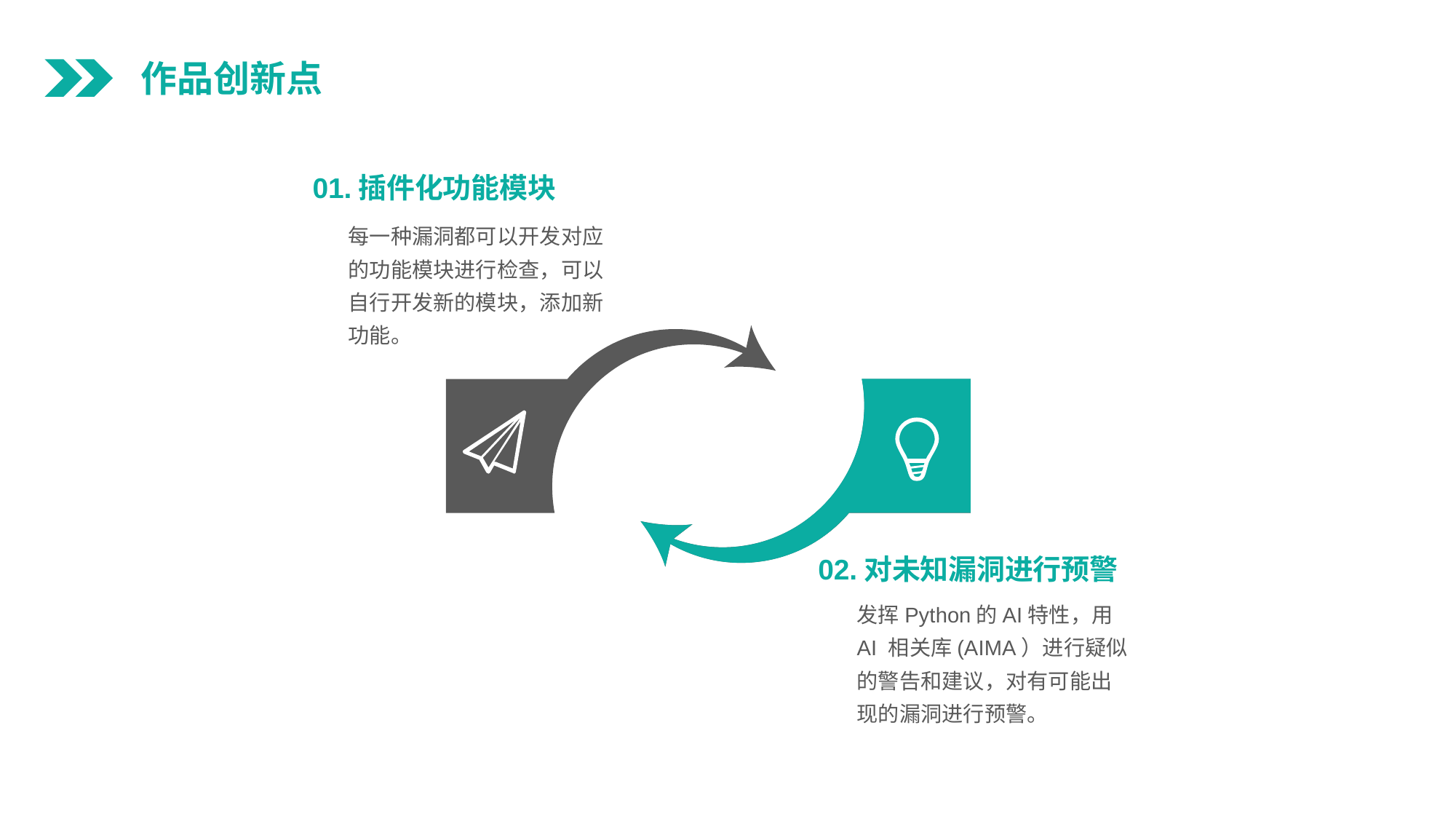

作品创新点

01.插件化功能模块

每一种漏洞都可以开发对应的功能模块进行检查，可以自行开发新的模块，添加新功能。

02.对未知漏洞进行预警
发挥Python的AI特性，用 AI 相关库(AIMA）进行疑似的警告和建议，对有可能出现的漏洞进行预警。